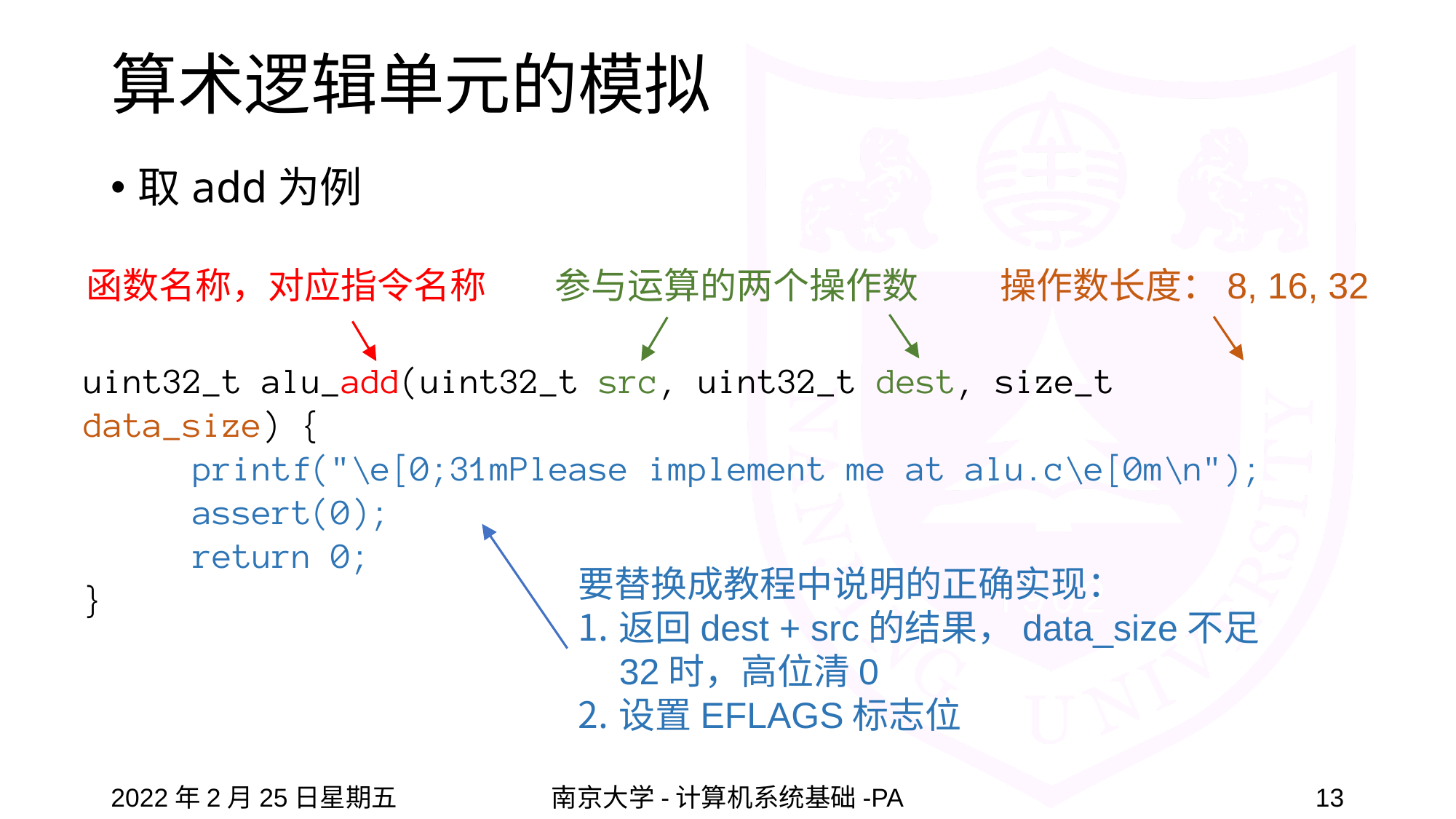

# 算术逻辑单元的模拟
取add为例
操作数长度：8, 16, 32
函数名称，对应指令名称
参与运算的两个操作数
uint32_t alu_add(uint32_t src, uint32_t dest, size_t data_size) {
	printf("\e[0;31mPlease implement me at alu.c\e[0m\n");
	assert(0);
	return 0;
}
要替换成教程中说明的正确实现：
返回dest + src的结果，data_size不足32时，高位清0
设置EFLAGS标志位
2022年2月25日星期五
南京大学-计算机系统基础-PA
13